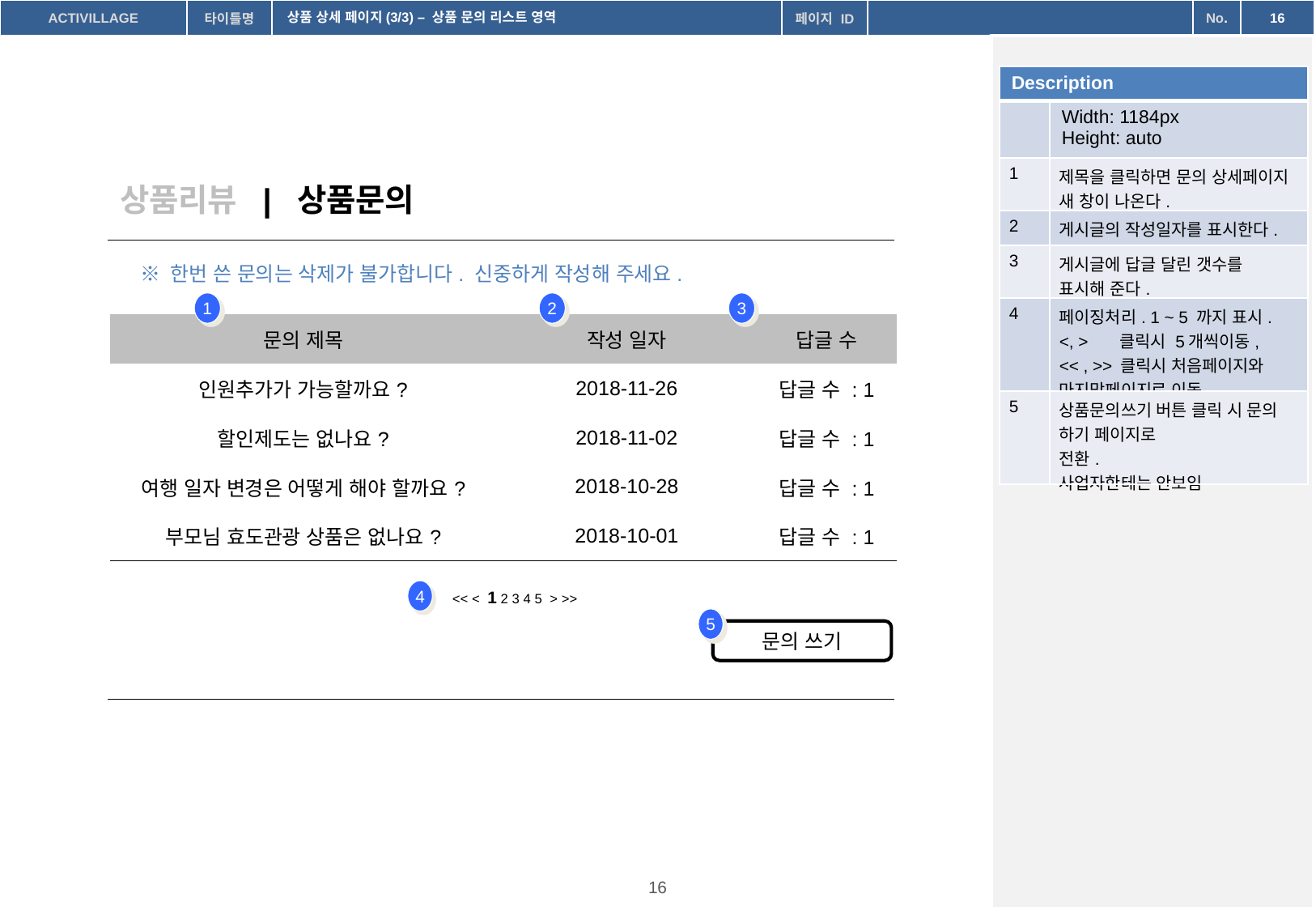

상품 상세 페이지(3/3) – 상품 문의 리스트 영역

| Description |  |
| --- | --- |
|  | Width: 1184px Height: auto |
| 1 | 제목을 클릭하면 문의 상세페이지 새 창이 나온다. |
| 2 | 게시글의 작성일자를 표시한다. |
| 3 | 게시글에 답글 달린 갯수를 표시해 준다. |
| 4 | 페이징처리. 1 ~ 5 까지 표시. <, > 클릭시 5개씩이동, << , >> 클릭시 처음페이지와 마지막페이지로 이동. |
| 5 | 상품문의쓰기 버튼 클릭 시 문의 하기 페이지로 전환. 사업자한테는 안보임 |
상품리뷰  |  상품문의
※ 한번 쓴 문의는 삭제가 불가합니다. 신중하게 작성해 주세요.
1
2
3
| 문의 제목 | 작성 일자 | 답글 수 |
| --- | --- | --- |
| 인원추가가 가능할까요? | 2018-11-26 | 답글 수 : 1 |
| 할인제도는 없나요? | 2018-11-02 | 답글 수 : 1 |
| 여행 일자 변경은 어떻게 해야 할까요? | 2018-10-28 | 답글 수 : 1 |
| 부모님 효도관광 상품은 없나요? | 2018-10-01 | 답글 수 : 1 |
4
<< <  1 2 3 4 5  > >>
5
문의 쓰기